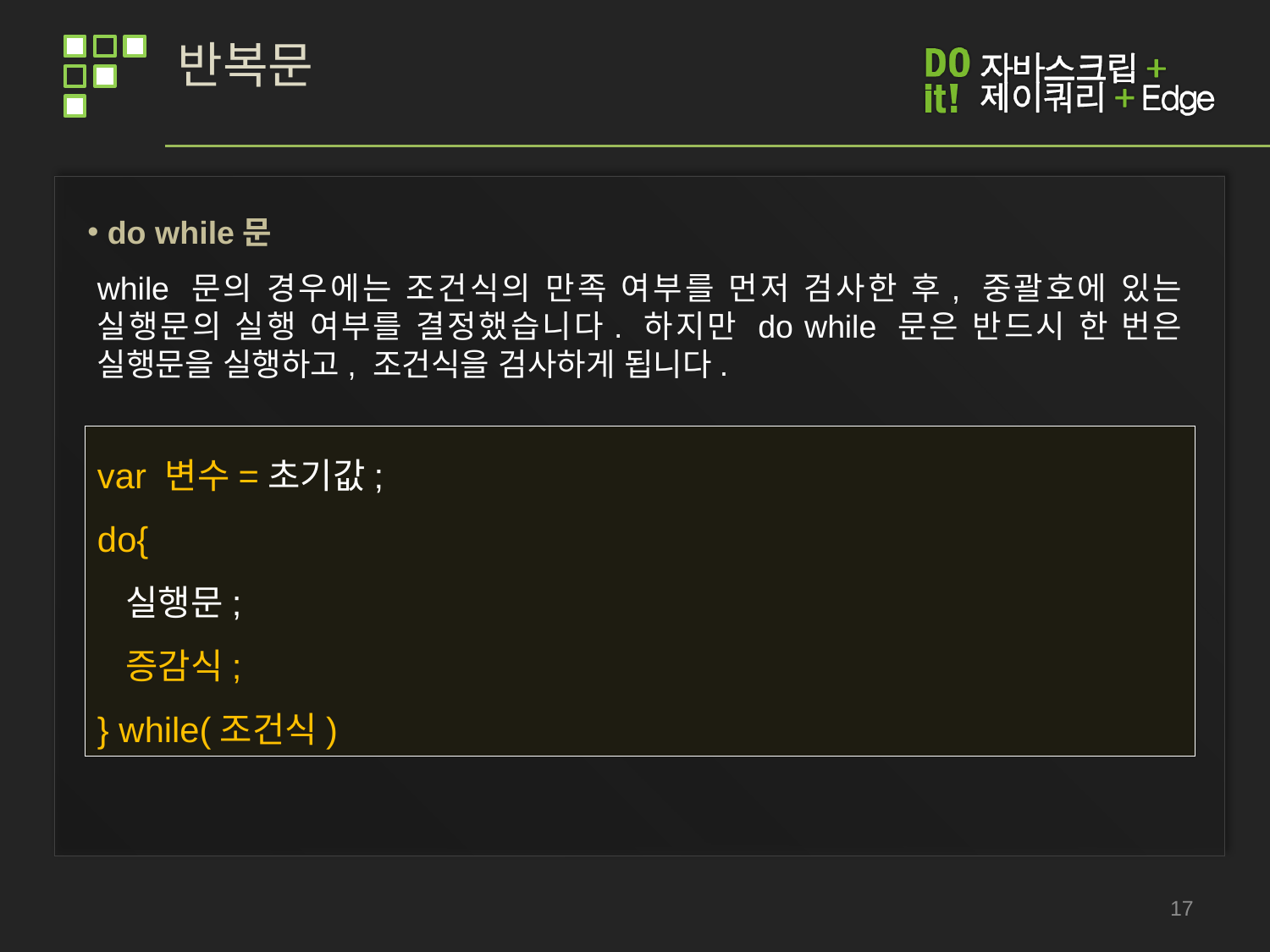

# 반복문
 do while문
while 문의 경우에는 조건식의 만족 여부를 먼저 검사한 후, 중괄호에 있는 실행문의 실행 여부를 결정했습니다. 하지만 do while 문은 반드시 한 번은 실행문을 실행하고, 조건식을 검사하게 됩니다.
var 변수=초기값;
do{
  실행문;
  증감식;
} while(조건식)
17